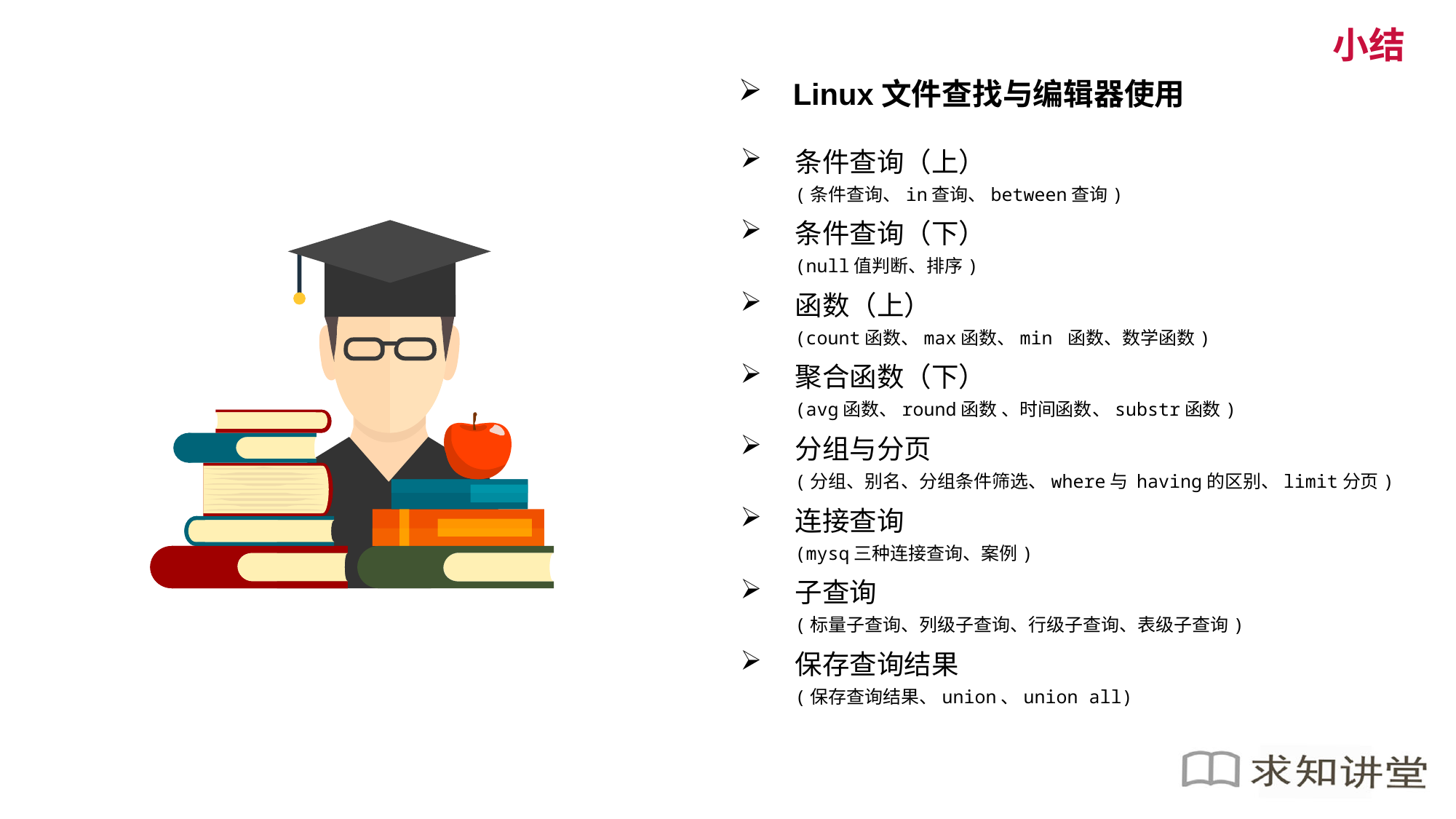

小结
Linux文件查找与编辑器使用
条件查询（上）
(条件查询、in查询、between查询)
条件查询（下）
(null值判断、排序)
函数（上）
(count函数、max函数、min 函数、数学函数)
聚合函数（下）
(avg函数、round函数 、时间函数、substr函数)
分组与分页
(分组、别名、分组条件筛选、where与 having的区别、limit分页)
连接查询
(mysq三种连接查询、案例)
子查询
(标量子查询、列级子查询、行级子查询、表级子查询)
保存查询结果
(保存查询结果、union、union all)